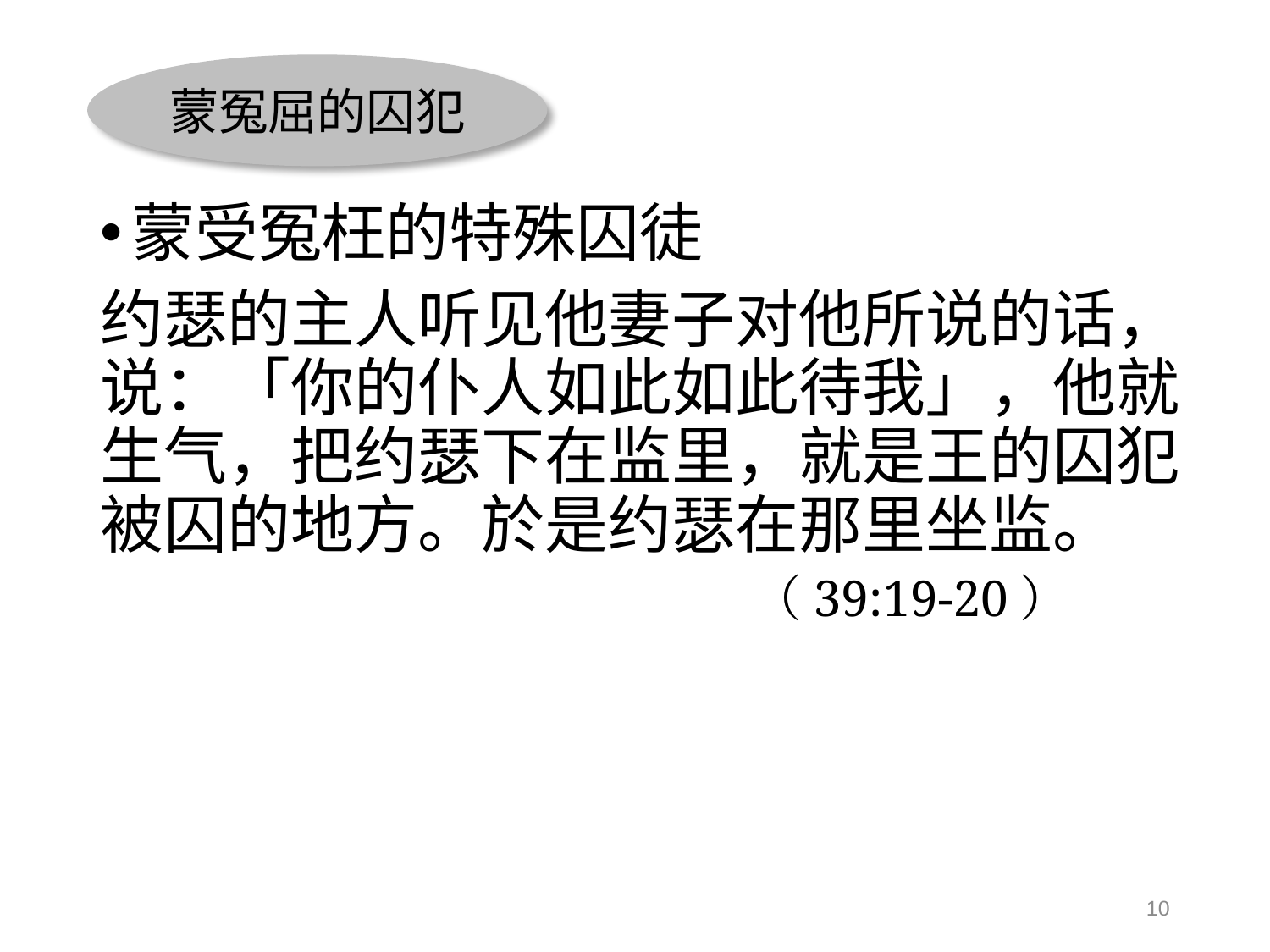

蒙冤屈的囚犯
蒙受冤枉的特殊囚徒
约瑟的主人听见他妻子对他所说的话，说：「你的仆人如此如此待我」，他就生气，把约瑟下在监里，就是王的囚犯被囚的地方。於是约瑟在那里坐监。
                                              （39:19-20）
10